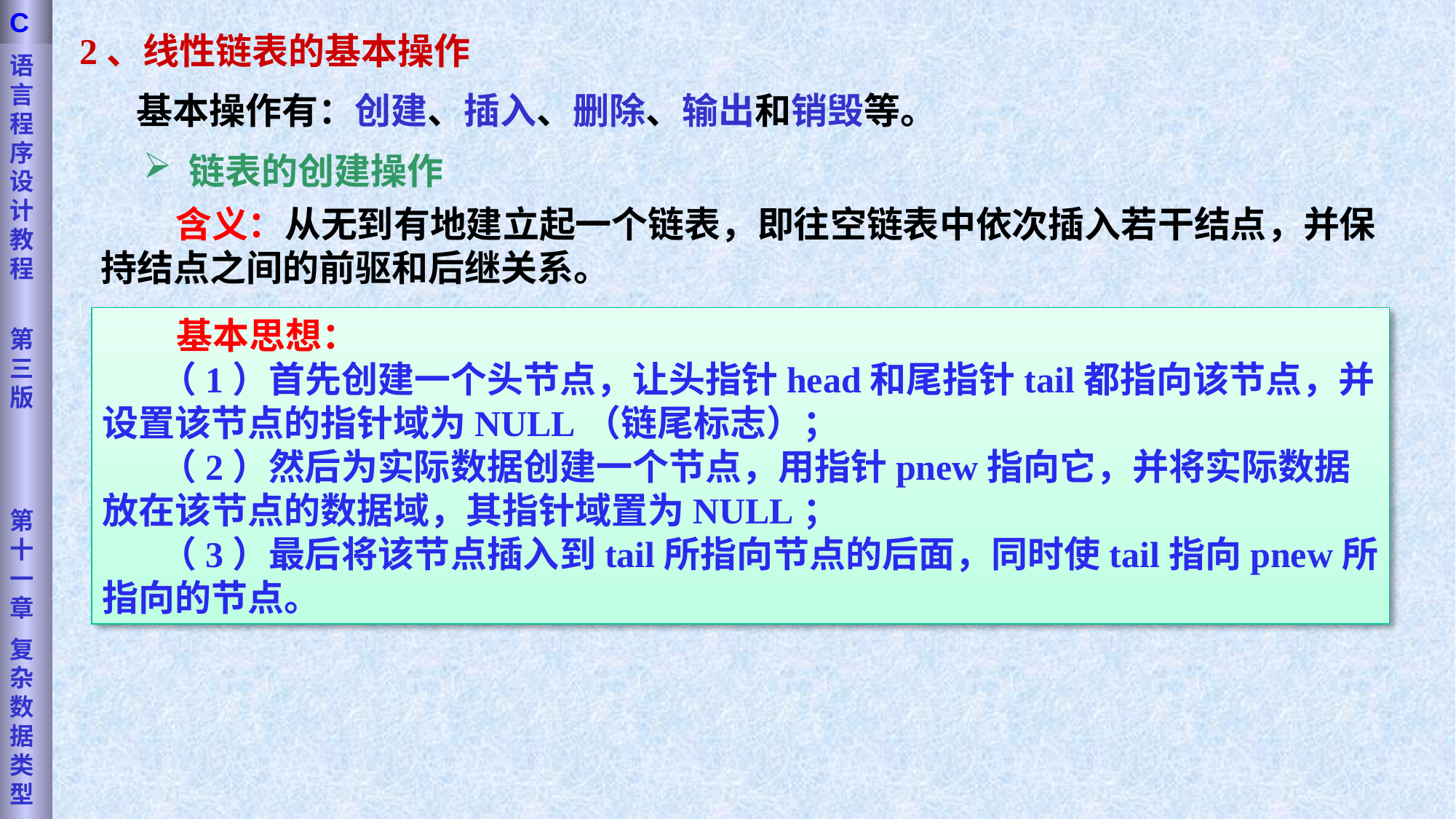

语言程序设计教程
第三版

第十一章
复杂数据类型
C
2、线性链表的基本操作
基本操作有：创建、插入、删除、输出和销毁等。
 链表的创建操作
        含义：从无到有地建立起一个链表，即往空链表中依次插入若干结点，并保持结点之间的前驱和后继关系。
        基本思想：
      （1）首先创建一个头节点，让头指针head和尾指针tail都指向该节点，并设置该节点的指针域为NULL（链尾标志）；
      （2）然后为实际数据创建一个节点，用指针pnew指向它，并将实际数据放在该节点的数据域，其指针域置为NULL；
      （3）最后将该节点插入到tail所指向节点的后面，同时使tail指向pnew所指向的节点。